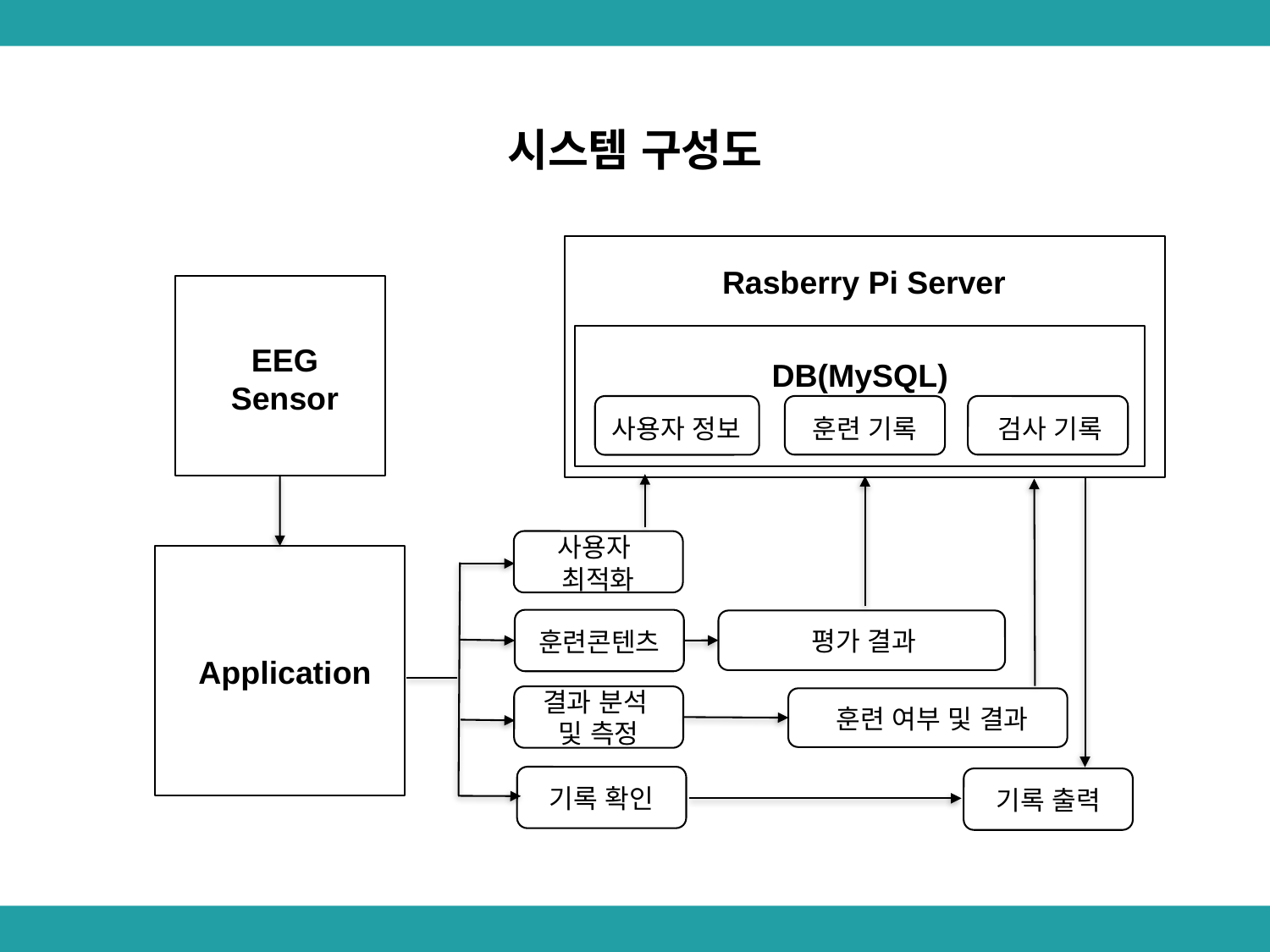

시스템 구성도

Rasberry Pi Server

EEG
Sensor
DB(MySQL)

사용자 정보
훈련 기록
검사 기록
사용자
최적화

평가 결과
훈련콘텐츠
Application
결과 분석
및 측정

훈련 여부 및 결과

기록 확인
기록 출력